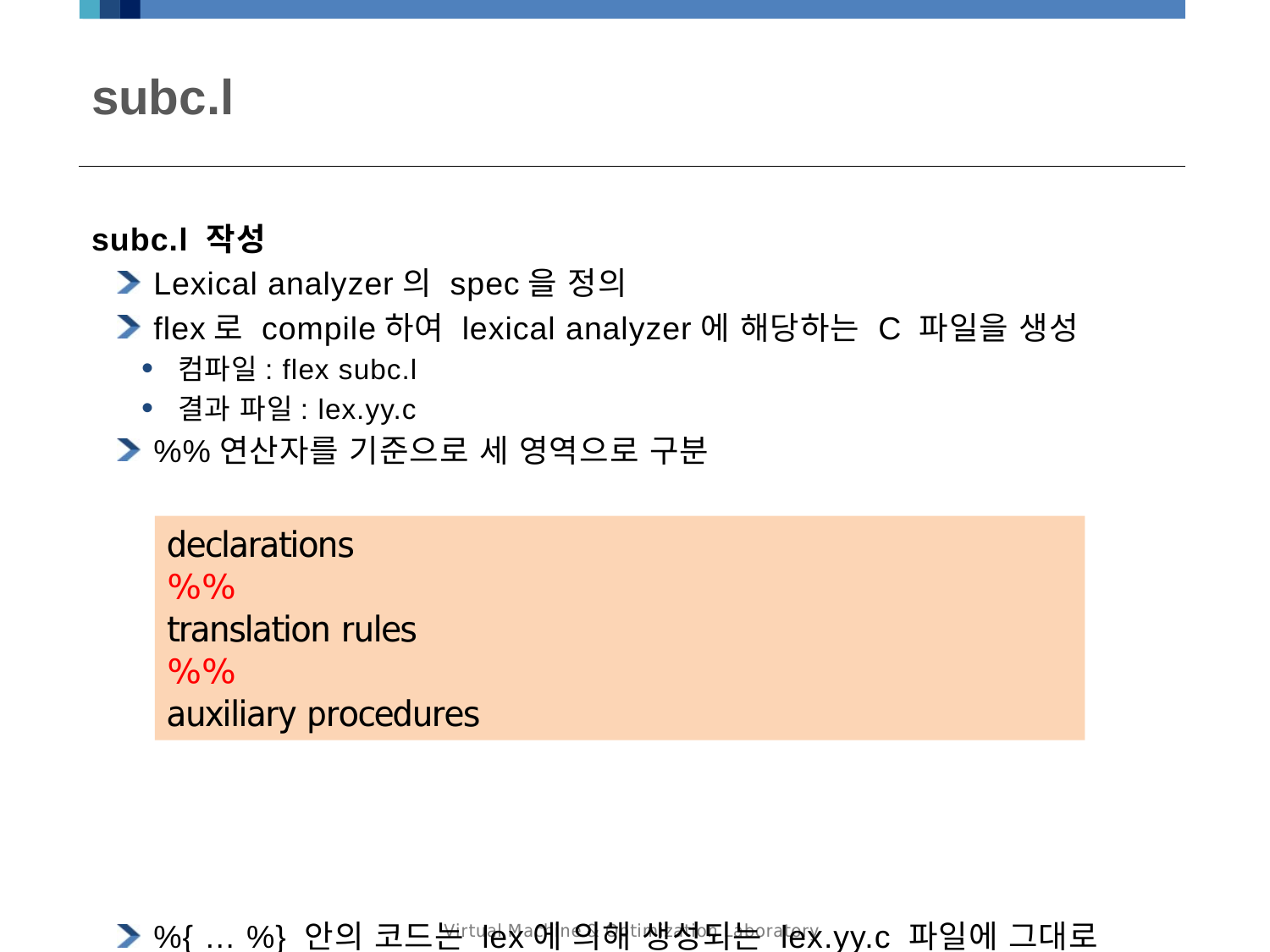

# subc.l
subc.l 작성
Lexical analyzer의 spec을 정의
flex로 compile하여 lexical analyzer에 해당하는 C 파일을 생성
컴파일: flex subc.l
결과 파일: lex.yy.c
%%연산자를 기준으로 세 영역으로 구분

%{ … %} 안의 코드는 lex에 의해 생성되는 lex.yy.c 파일에 그대로 dump된다
declarations
%%
translation rules
%%
auxiliary procedures